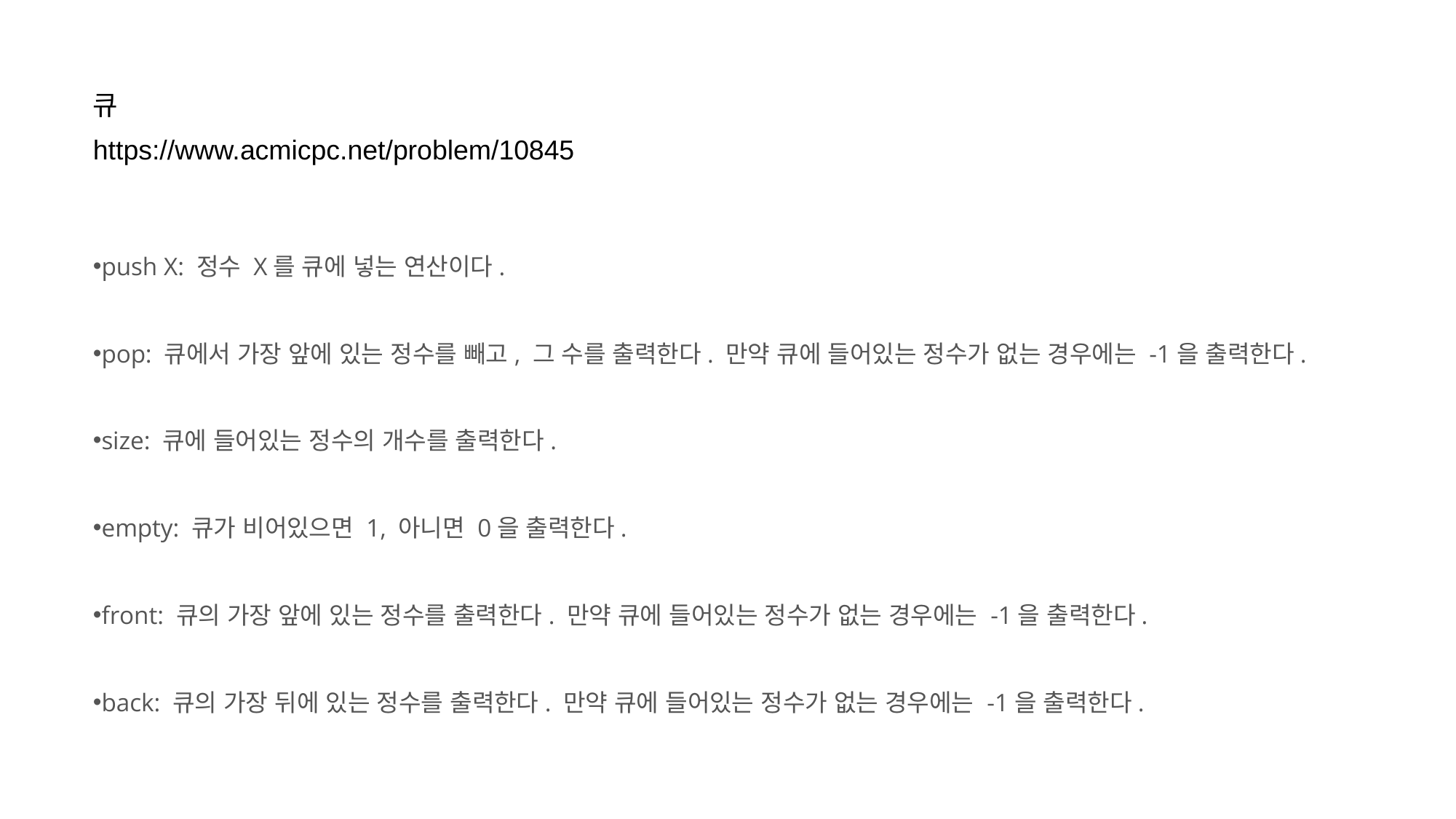

큐
https://www.acmicpc.net/problem/10845
push X: 정수 X를 큐에 넣는 연산이다.
pop: 큐에서 가장 앞에 있는 정수를 빼고, 그 수를 출력한다. 만약 큐에 들어있는 정수가 없는 경우에는 -1을 출력한다.
size: 큐에 들어있는 정수의 개수를 출력한다.
empty: 큐가 비어있으면 1, 아니면 0을 출력한다.
front: 큐의 가장 앞에 있는 정수를 출력한다. 만약 큐에 들어있는 정수가 없는 경우에는 -1을 출력한다.
back: 큐의 가장 뒤에 있는 정수를 출력한다. 만약 큐에 들어있는 정수가 없는 경우에는 -1을 출력한다.